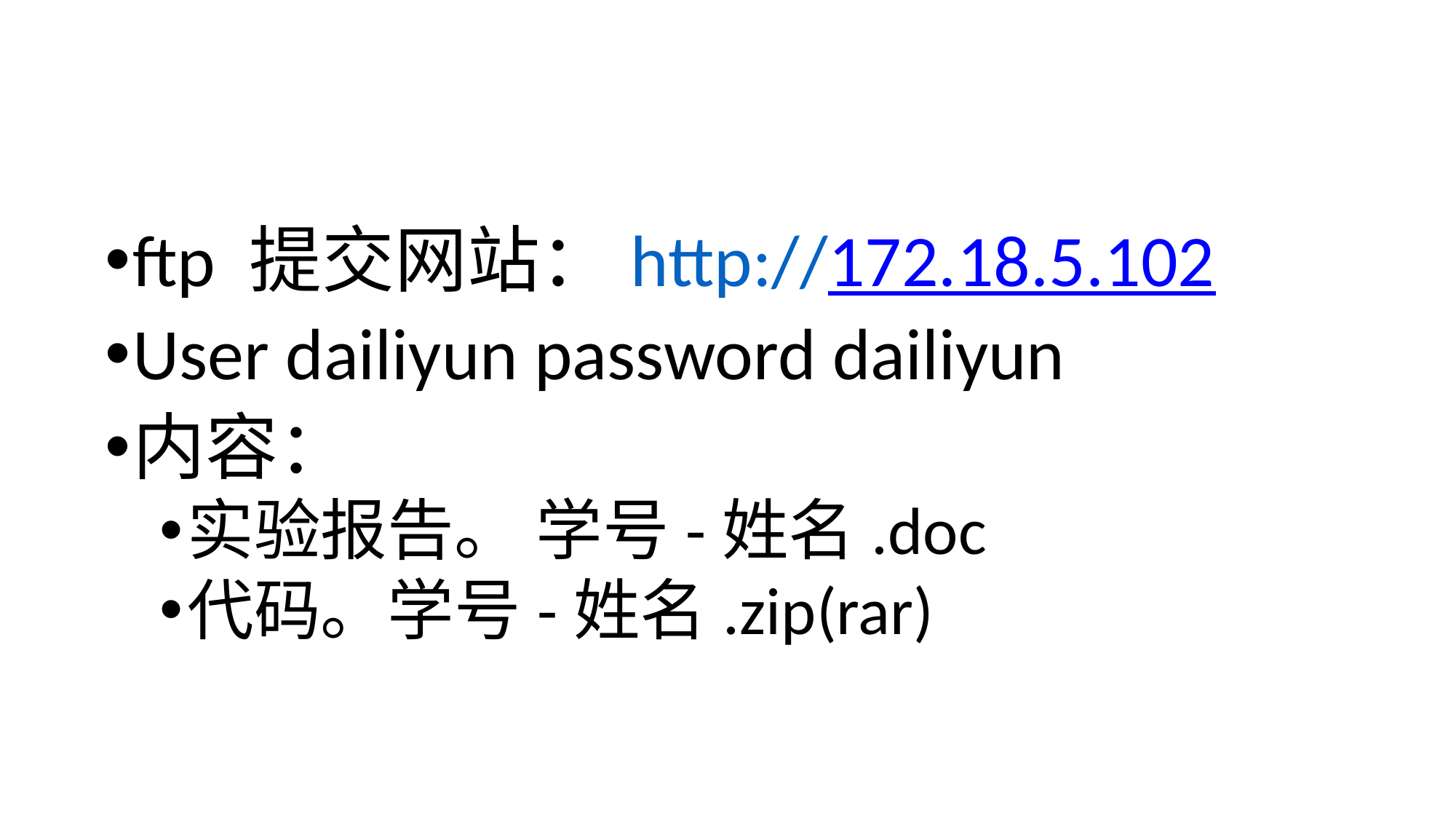

#

ftp 提交网站：http://172.18.5.102
User dailiyun password dailiyun
内容：
实验报告。 学号-姓名.doc
代码。学号-姓名.zip(rar)